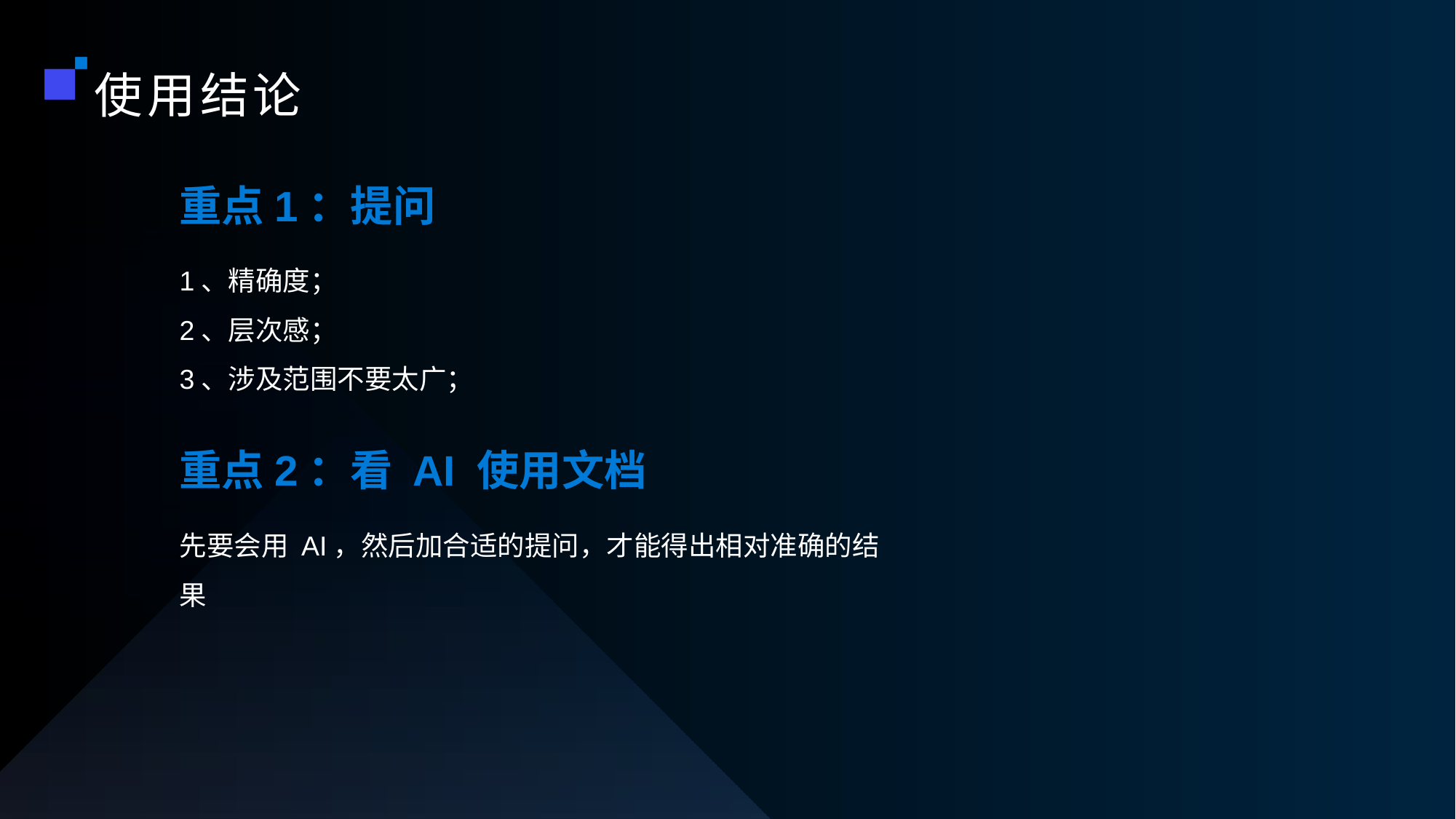

# 使用结论
重点1：提问
1、精确度；
2、层次感；
3、涉及范围不要太广；
重点2：看 AI 使用文档
先要会用 AI，然后加合适的提问，才能得出相对准确的结果